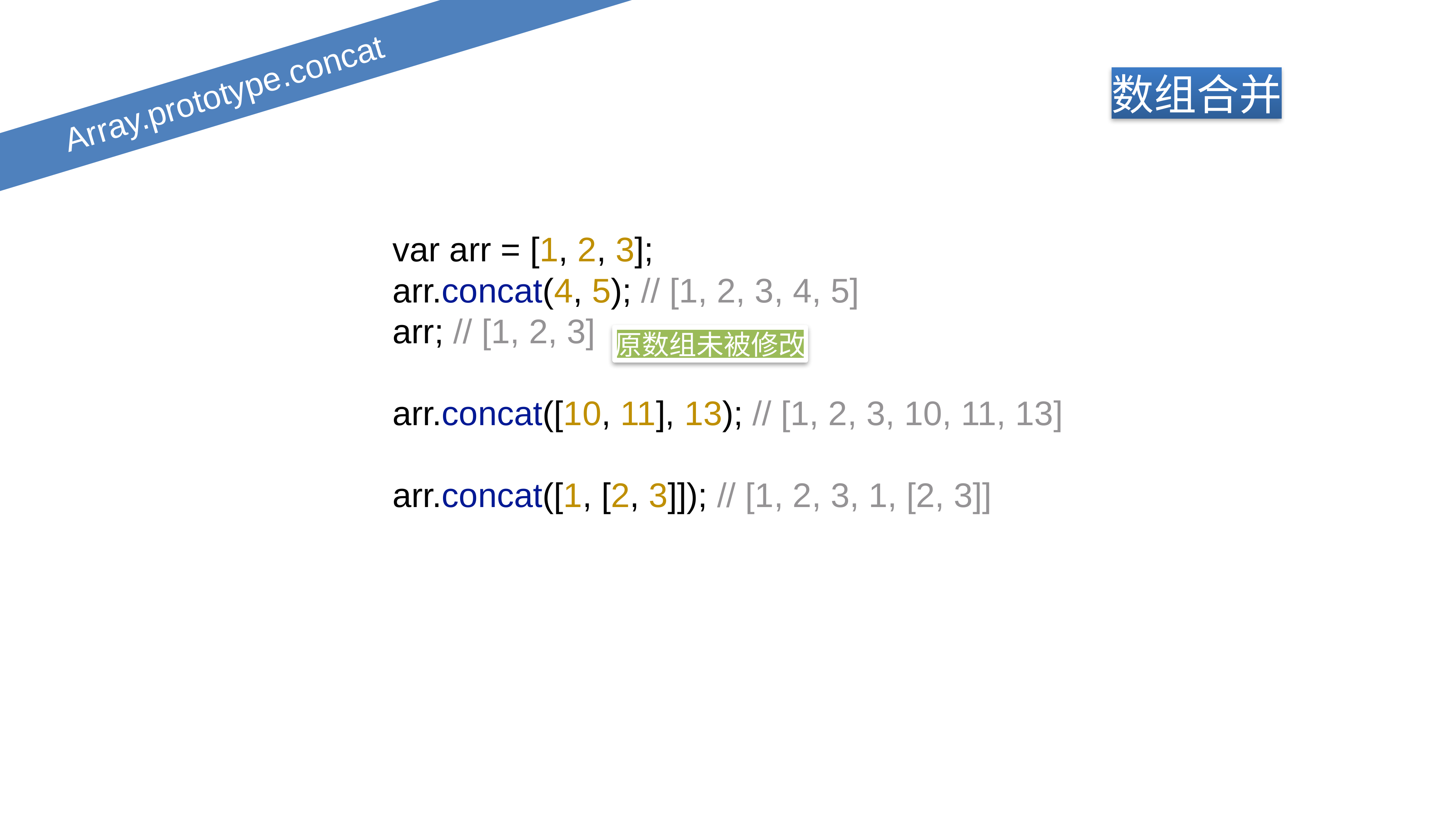

Array.prototype.concat
数组合并
var arr = [1, 2, 3];
arr.concat(4, 5); // [1, 2, 3, 4, 5]
arr; // [1, 2, 3]

arr.concat([10, 11], 13); // [1, 2, 3, 10, 11, 13]

arr.concat([1, [2, 3]]); // [1, 2, 3, 1, [2, 3]]
原数组未被修改
17